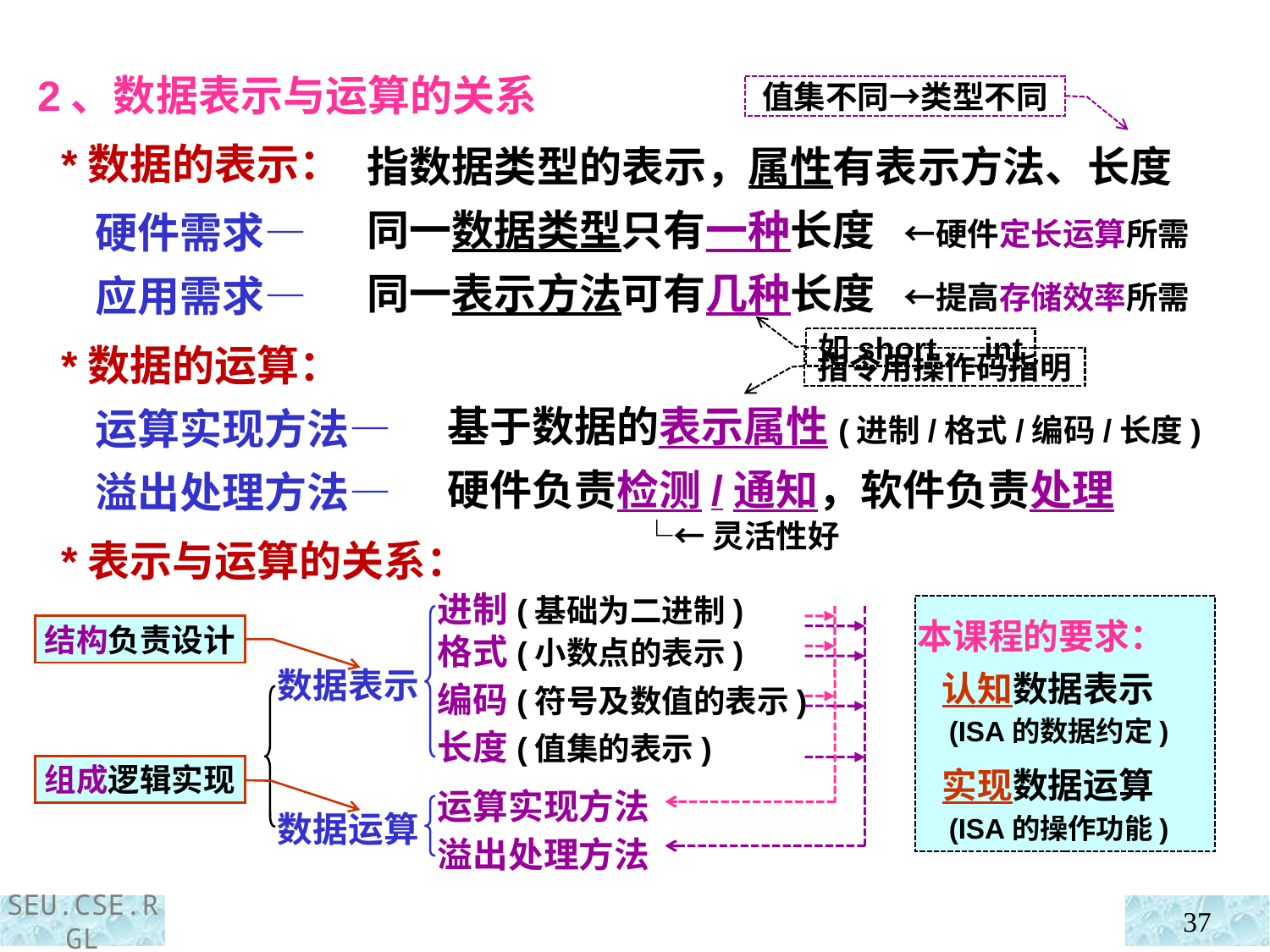

2、数据表示与运算的关系
  *数据的表示：
     硬件需求—
     应用需求—
  *数据的运算：
     运算实现方法—
     溢出处理方法—
  *表示与运算的关系：
值集不同→类型不同
指数据类型的表示，属性有表示方法、长度
同一数据类型只有一种长度   ←硬件定长运算所需
同一表示方法可有几种长度   ←提高存储效率所需
如short、int
指令用操作码指明
基于数据的表示属性(进制/格式/编码/长度)
硬件负责检测/通知，软件负责处理
                           └←灵活性好
进制(基础为二进制)
格式(小数点的表示)
编码(符号及数值的表示)
长度(值集的表示)

数据表示

运算实现方法
溢出处理方法

数据运算
本课程的要求：
  认知数据表示
    (ISA的数据约定)
  实现数据运算
    (ISA的操作功能)

结构负责设计
组成逻辑实现
37